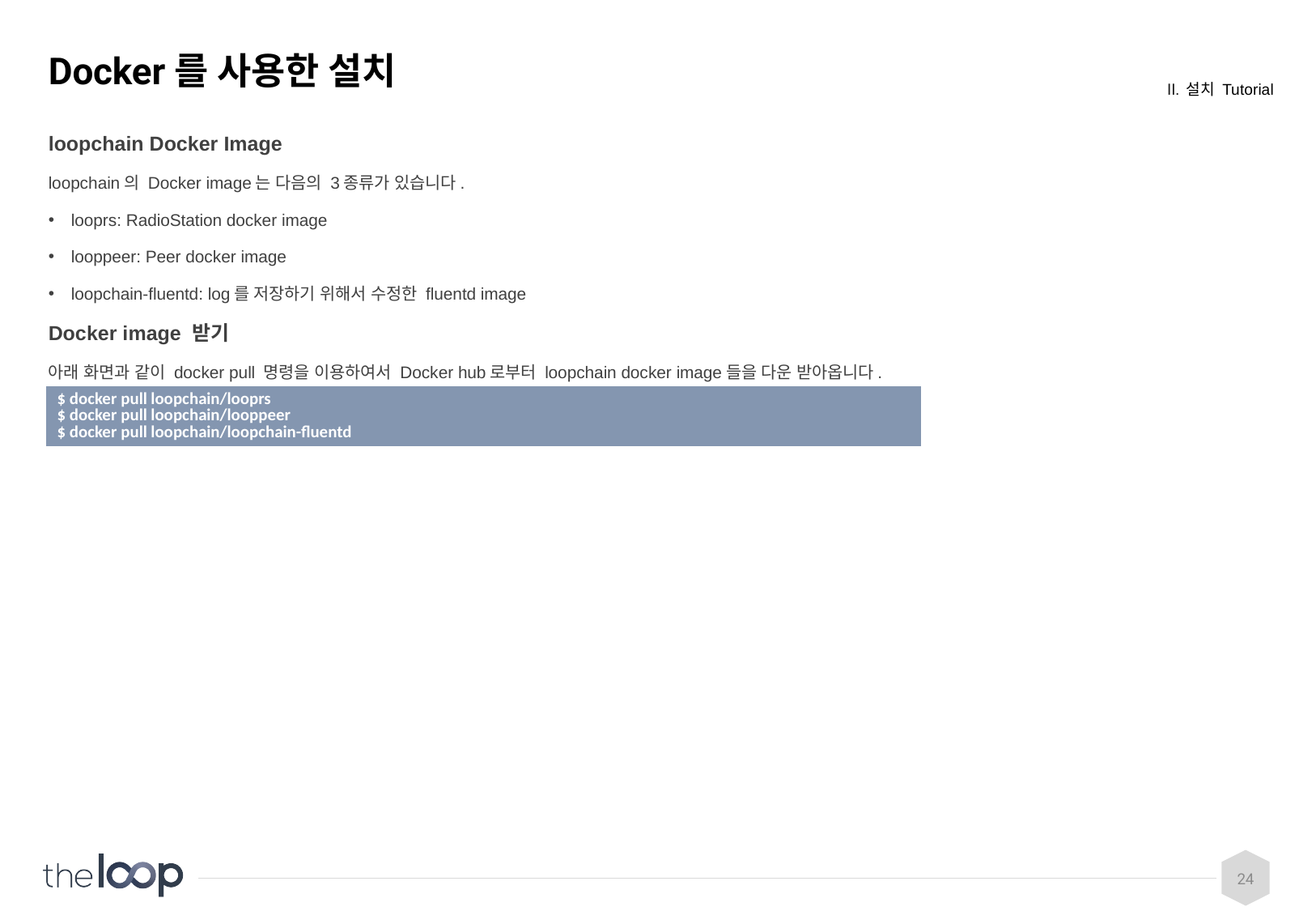

# Docker를 사용한 설치
II. 설치 Tutorial

loopchain Docker Image
loopchain의 Docker image는 다음의 3종류가 있습니다.
looprs: RadioStation docker image
looppeer: Peer docker image
loopchain-fluentd: log를 저장하기 위해서 수정한 fluentd image
Docker image 받기
아래 화면과 같이 docker pull 명령을 이용하여서 Docker hub로부터 loopchain docker image들을 다운 받아옵니다.

| $ docker pull loopchain/looprs $ docker pull loopchain/looppeer $ docker pull loopchain/loopchain-fluentd |
| --- |
24